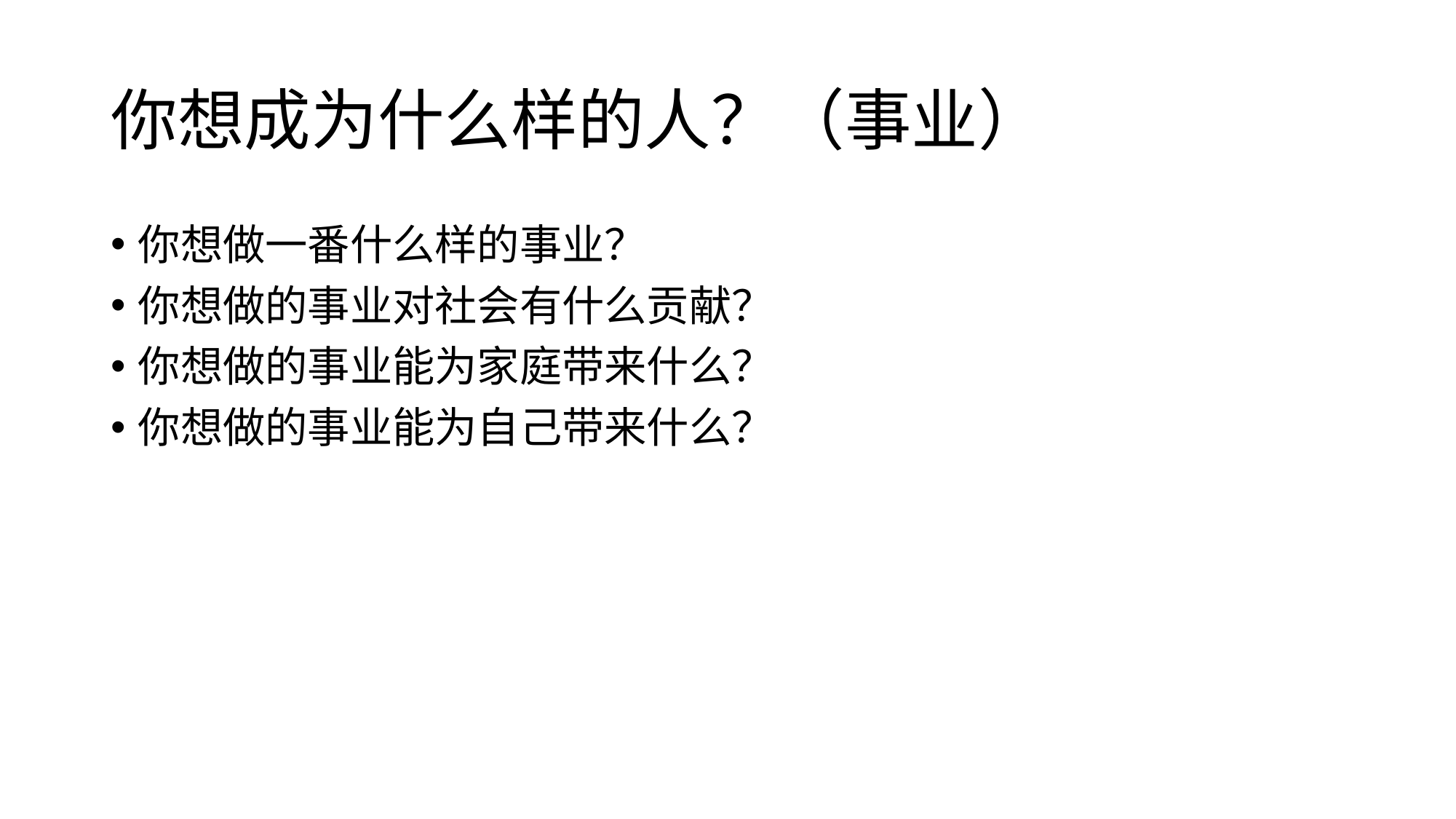

# 你想成为什么样的人？（事业）
你想做一番什么样的事业？
你想做的事业对社会有什么贡献？
你想做的事业能为家庭带来什么？
你想做的事业能为自己带来什么？